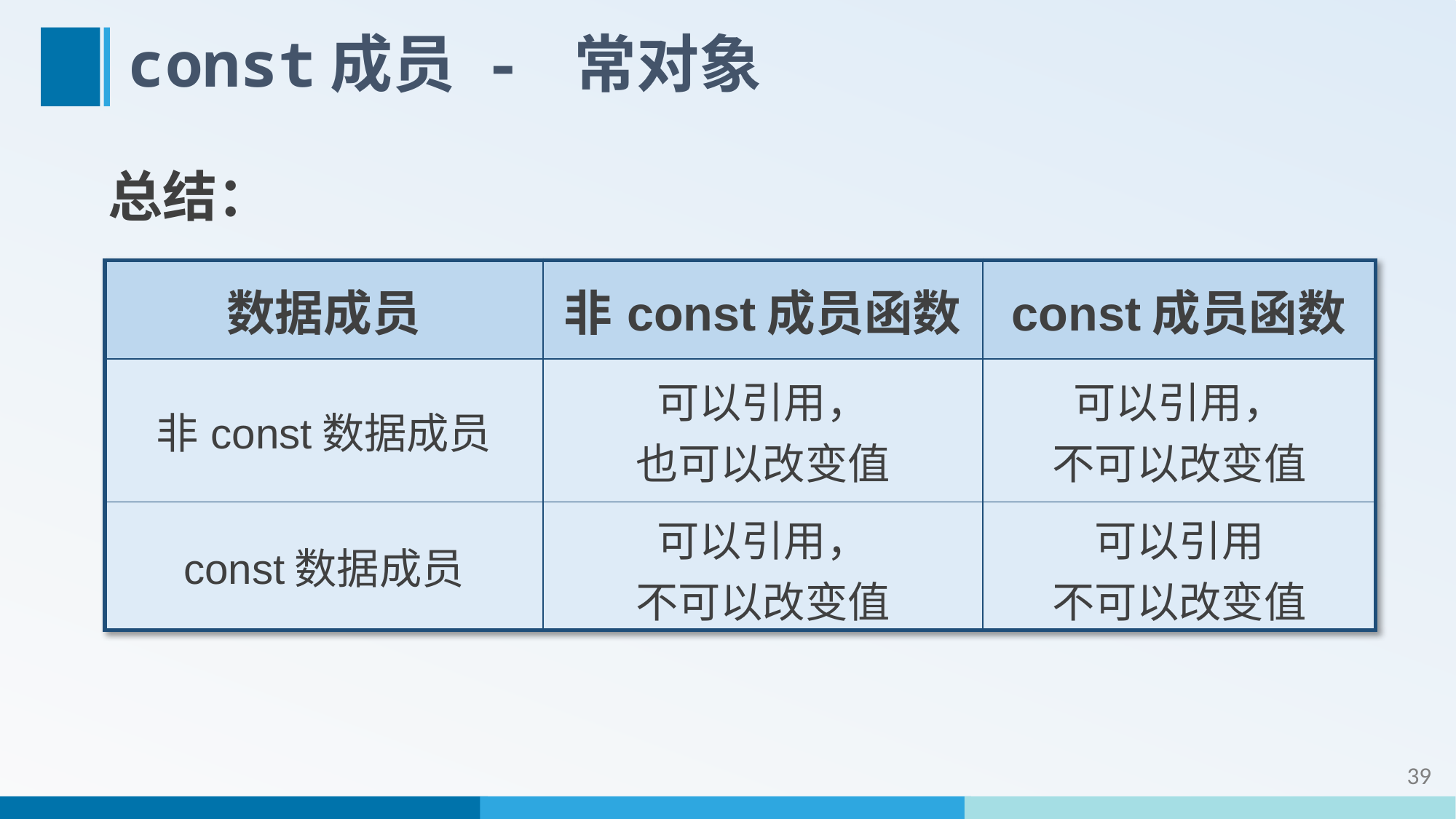

# const成员 - 常对象
总结：
| 数据成员 | 非const成员函数 | const成员函数 |
| --- | --- | --- |
| 非const数据成员 | 可以引用， 也可以改变值 | 可以引用， 不可以改变值 |
| const数据成员 | 可以引用， 不可以改变值 | 可以引用 不可以改变值 |